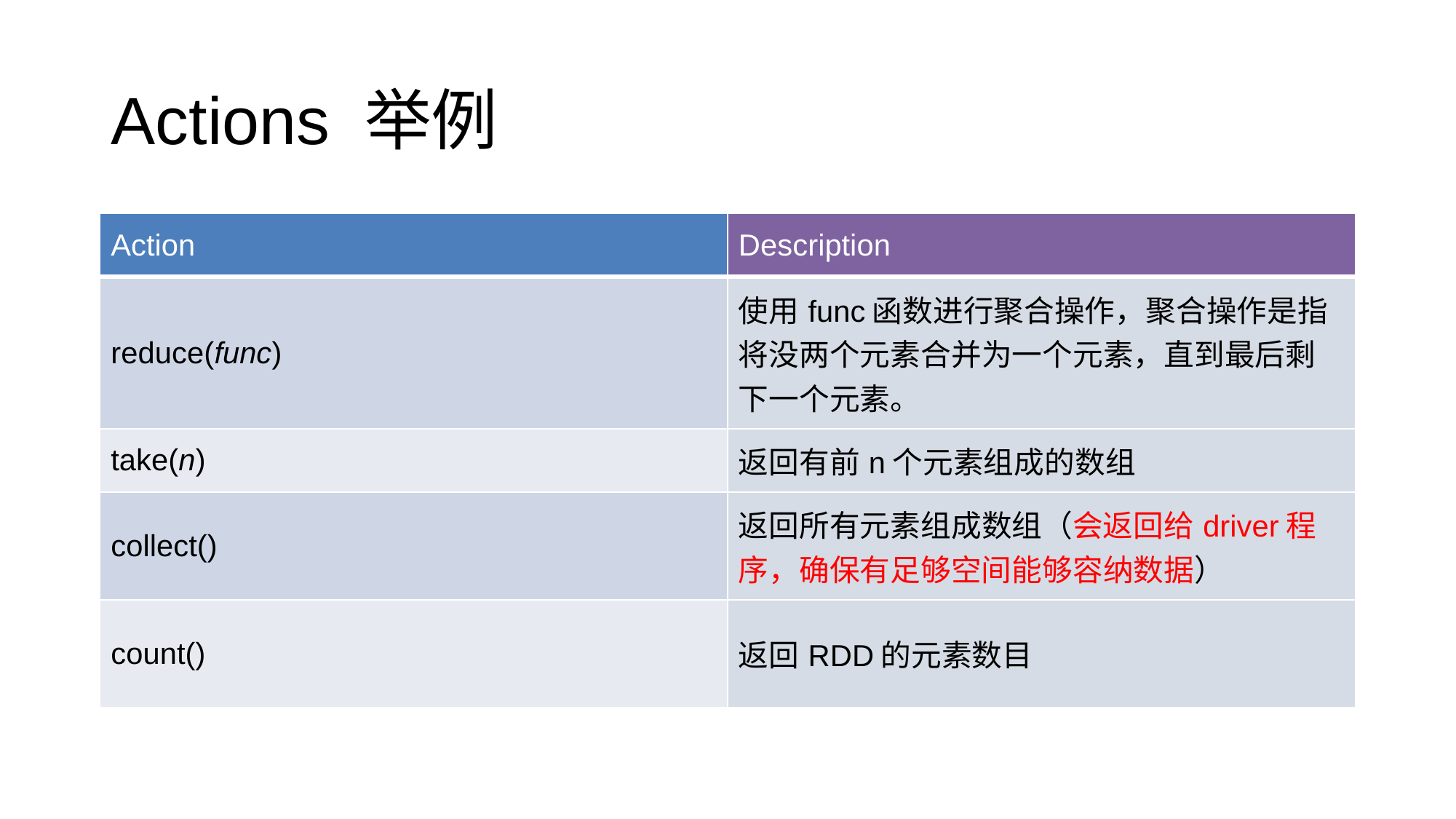

# Actions 举例
| Action | Description |
| --- | --- |
| reduce(func) | 使用func函数进行聚合操作，聚合操作是指将没两个元素合并为一个元素，直到最后剩下一个元素。 |
| take(n) | 返回有前n个元素组成的数组 |
| collect() | 返回所有元素组成数组（会返回给driver程序，确保有足够空间能够容纳数据） |
| count() | 返回RDD的元素数目 |